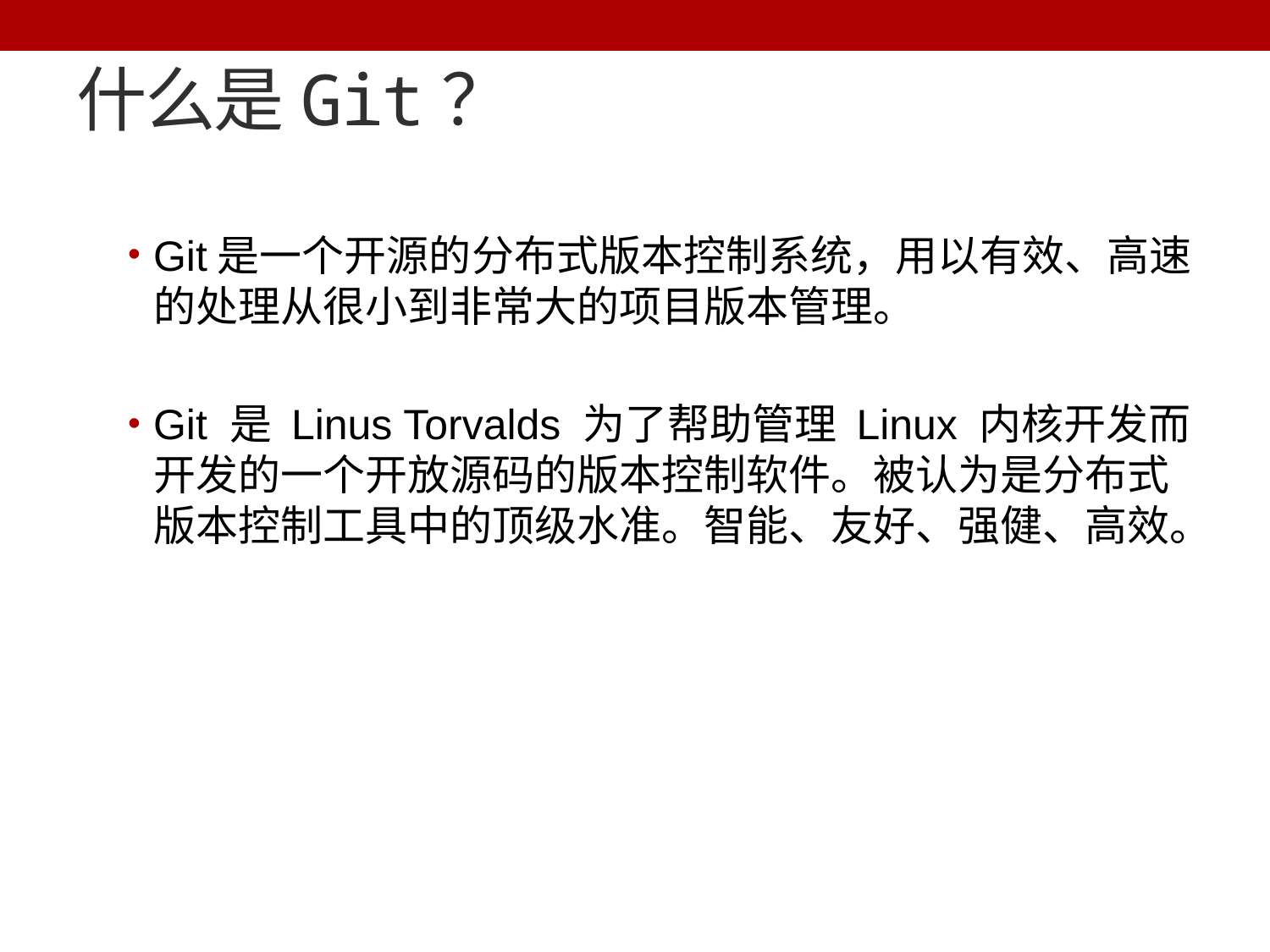

# 什么是Git？
Git是一个开源的分布式版本控制系统，用以有效、高速的处理从很小到非常大的项目版本管理。

Git 是 Linus Torvalds 为了帮助管理 Linux 内核开发而开发的一个开放源码的版本控制软件。被认为是分布式版本控制工具中的顶级水准。智能、友好、强健、高效。